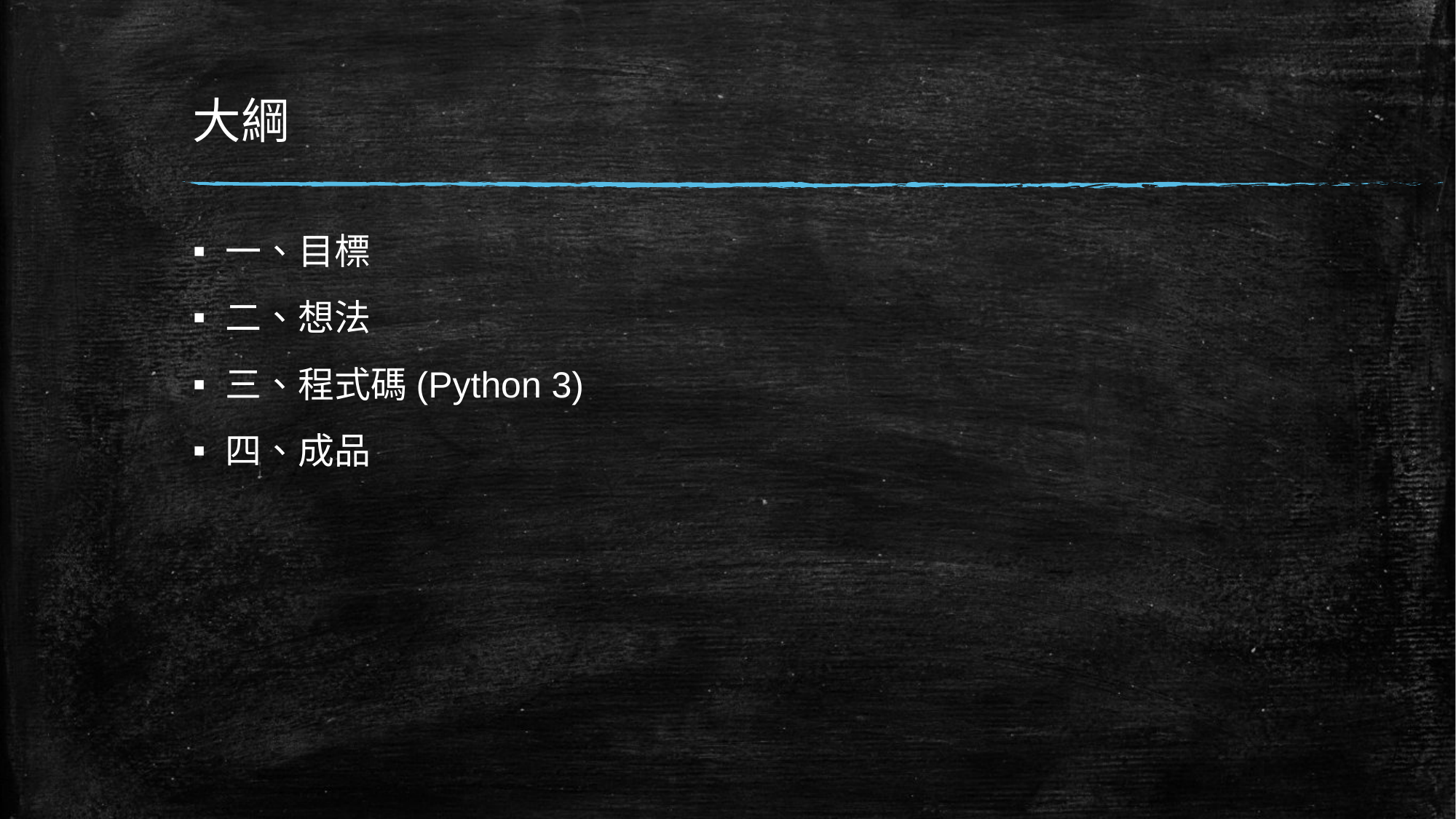

# 大綱
一、目標
二、想法
三、程式碼(Python 3)
四、成品